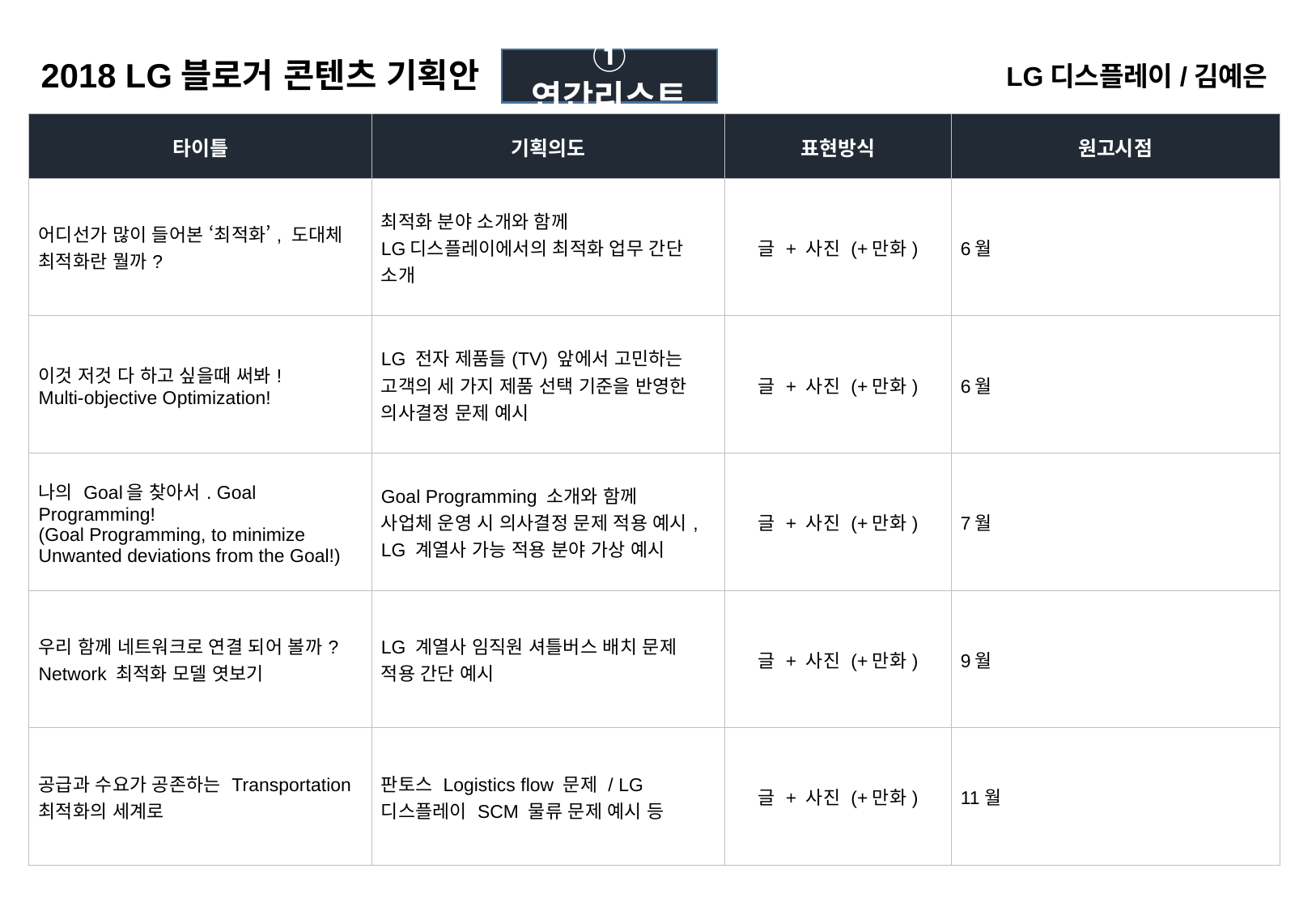

2018 LG블로거 콘텐츠 기획안
① 연간리스트
LG디스플레이/김예은
| 타이틀 | 기획의도 | 표현방식 | 원고시점 |
| --- | --- | --- | --- |
| 어디선가 많이 들어본 ‘최적화’, 도대체 최적화란 뭘까? | 최적화 분야 소개와 함께 LG디스플레이에서의 최적화 업무 간단 소개 | 글 + 사진 (+만화) | 6월 |
| 이것 저것 다 하고 싶을때 써봐! Multi-objective Optimization! | LG 전자 제품들(TV) 앞에서 고민하는 고객의 세 가지 제품 선택 기준을 반영한 의사결정 문제 예시 | 글 + 사진 (+만화) | 6월 |
| 나의 Goal을 찾아서. Goal Programming! (Goal Programming, to minimize Unwanted deviations from the Goal!) | Goal Programming 소개와 함께 사업체 운영 시 의사결정 문제 적용 예시, LG 계열사 가능 적용 분야 가상 예시 | 글 + 사진 (+만화) | 7월 |
| 우리 함께 네트워크로 연결 되어 볼까? Network 최적화 모델 엿보기 | LG 계열사 임직원 셔틀버스 배치 문제 적용 간단 예시 | 글 + 사진 (+만화) | 9월 |
| 공급과 수요가 공존하는 Transportation 최적화의 세계로 | 판토스 Logistics flow 문제 / LG 디스플레이 SCM 물류 문제 예시 등 | 글 + 사진 (+만화) | 11월 |